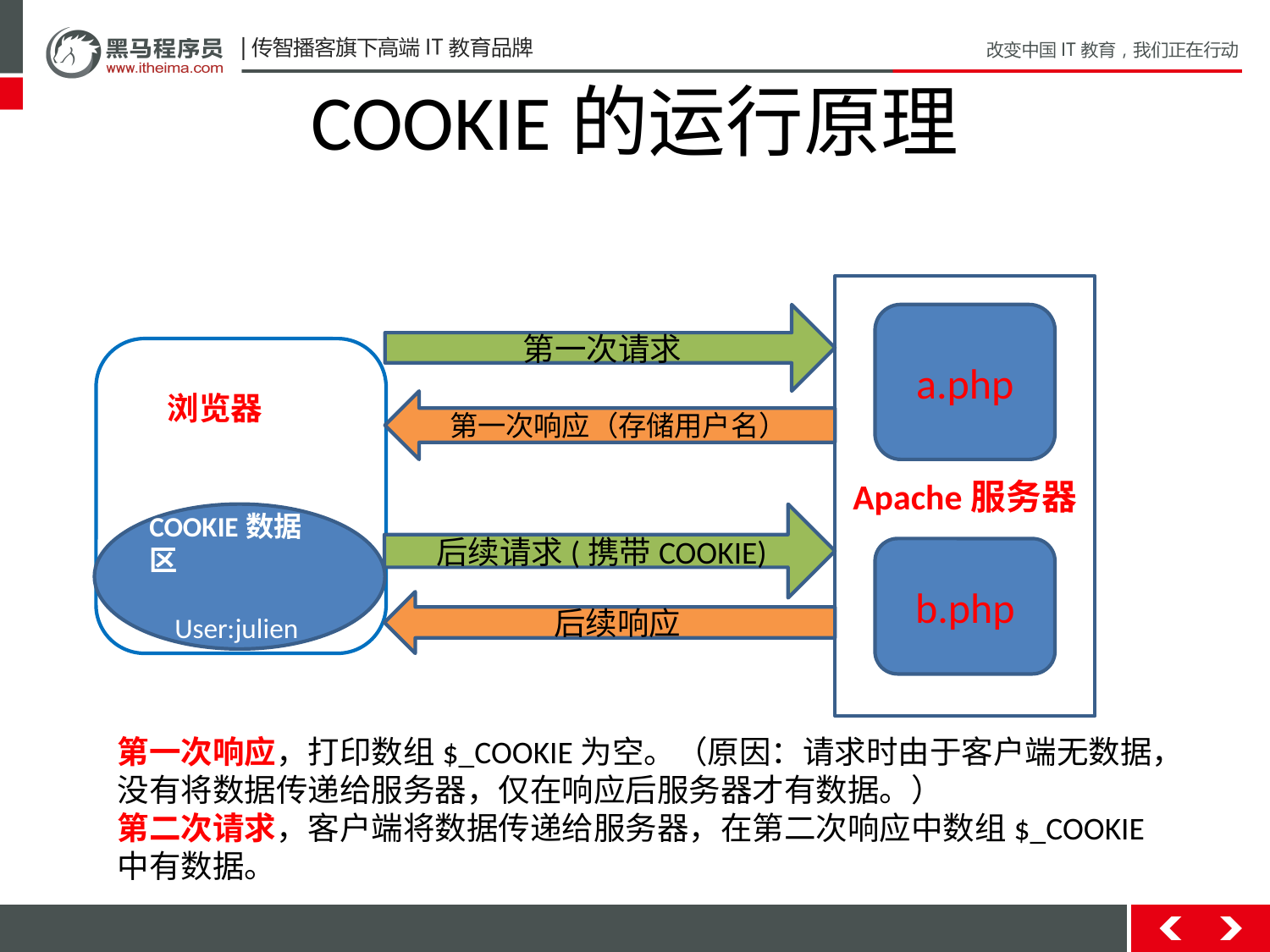

# COOKIE的运行原理

Apache服务器
第一次请求
a.php

浏览器
第一次响应（存储用户名）
COOKIE数据区

    User:julien
后续请求(携带COOKIE)
b.php
后续响应
第一次响应，打印数组$_COOKIE为空。（原因：请求时由于客户端无数据，没有将数据传递给服务器，仅在响应后服务器才有数据。）
第二次请求，客户端将数据传递给服务器，在第二次响应中数组$_COOKIE中有数据。